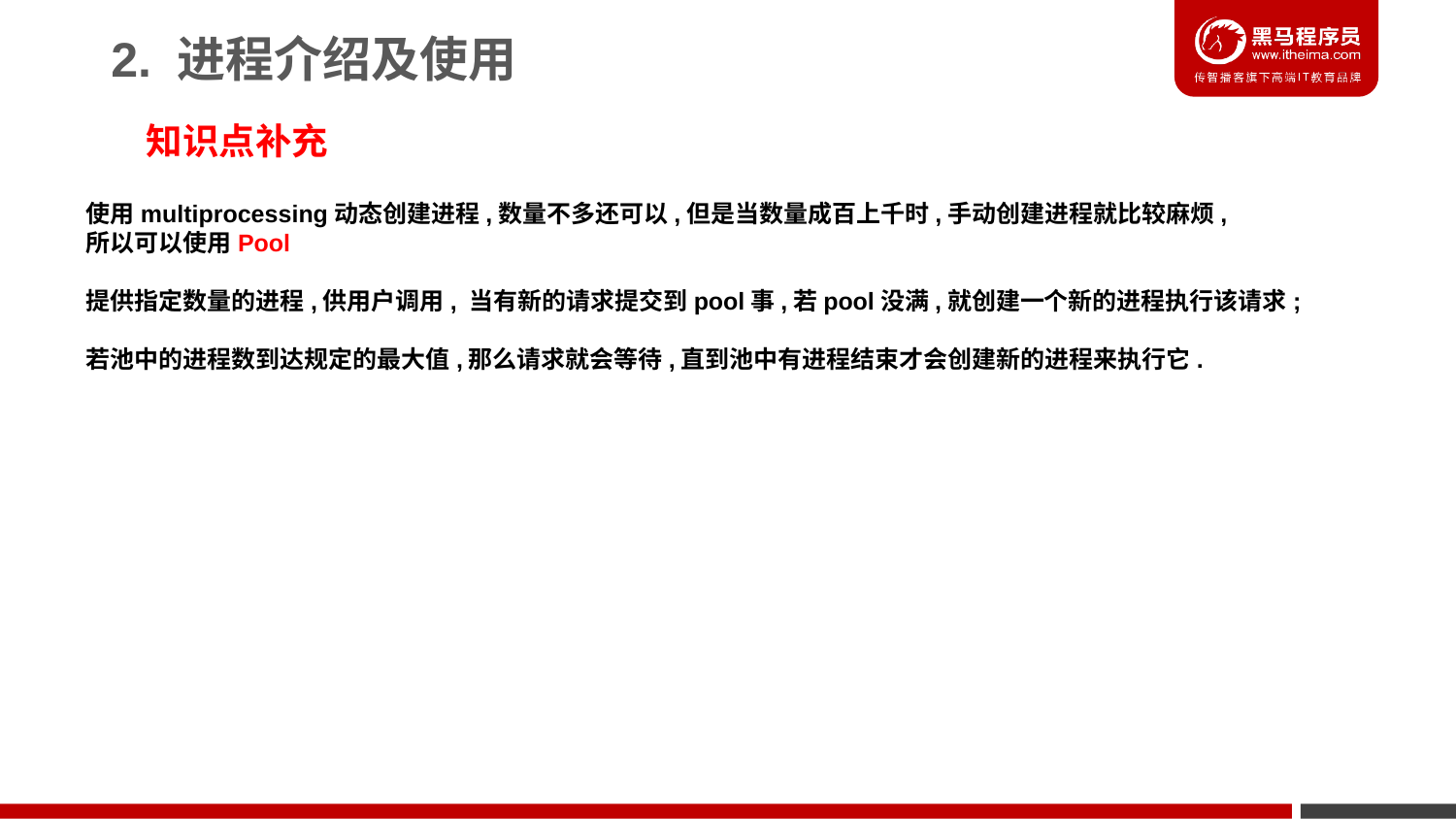

2. 进程介绍及使用
知识点补充
使用multiprocessing动态创建进程,数量不多还可以,但是当数量成百上千时,手动创建进程就比较麻烦,
所以可以使用Pool

提供指定数量的进程,供用户调用, 当有新的请求提交到pool事,若pool没满,就创建一个新的进程执行该请求;

若池中的进程数到达规定的最大值,那么请求就会等待,直到池中有进程结束才会创建新的进程来执行它.